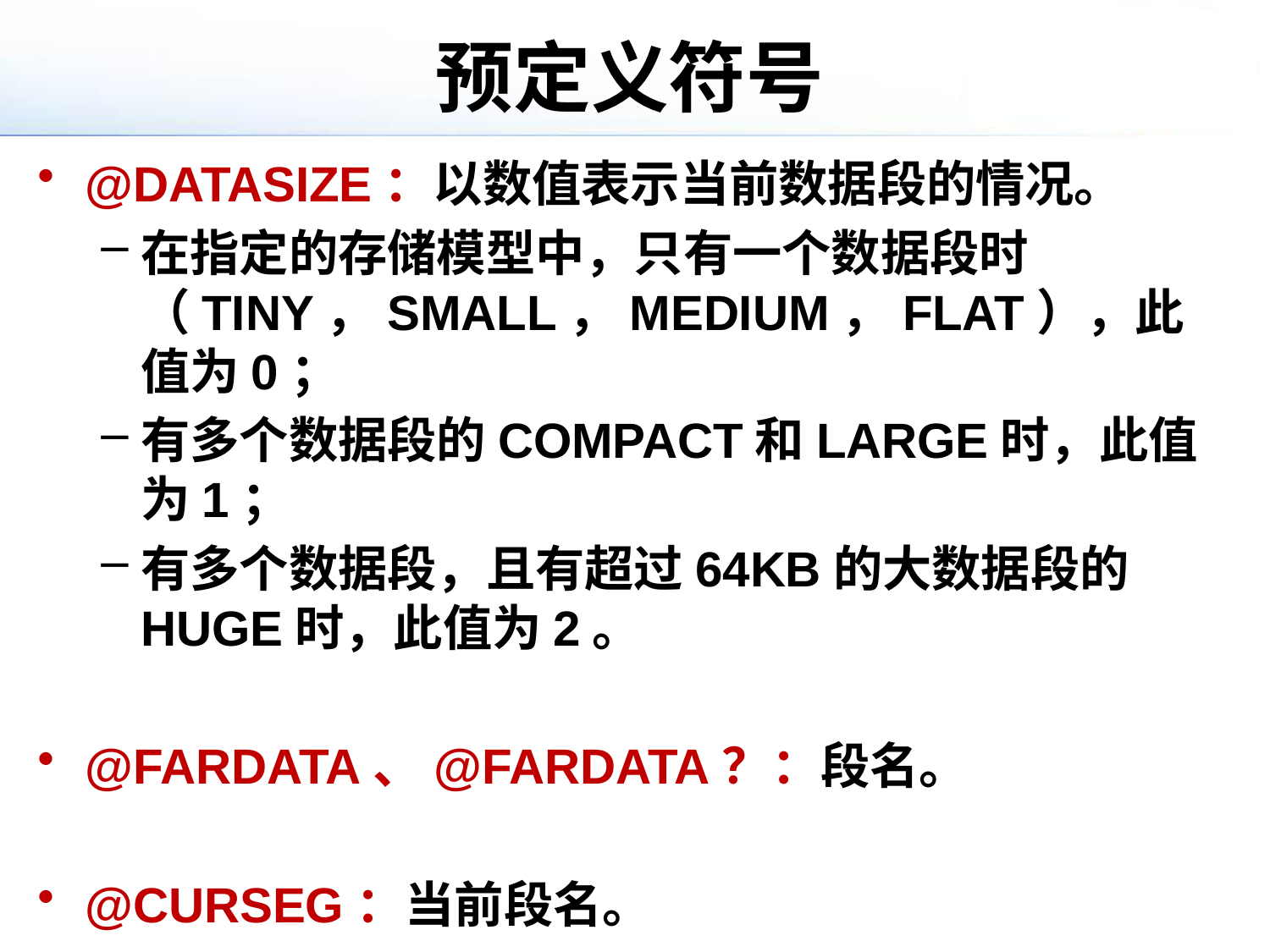

# 预定义符号
@DATASIZE：以数值表示当前数据段的情况。
在指定的存储模型中，只有一个数据段时（TINY，SMALL，MEDIUM，FLAT），此值为0；
有多个数据段的COMPACT和LARGE时，此值为1；
有多个数据段，且有超过64KB的大数据段的HUGE时，此值为2。

@FARDATA、@FARDATA？：段名。

@CURSEG：当前段名。